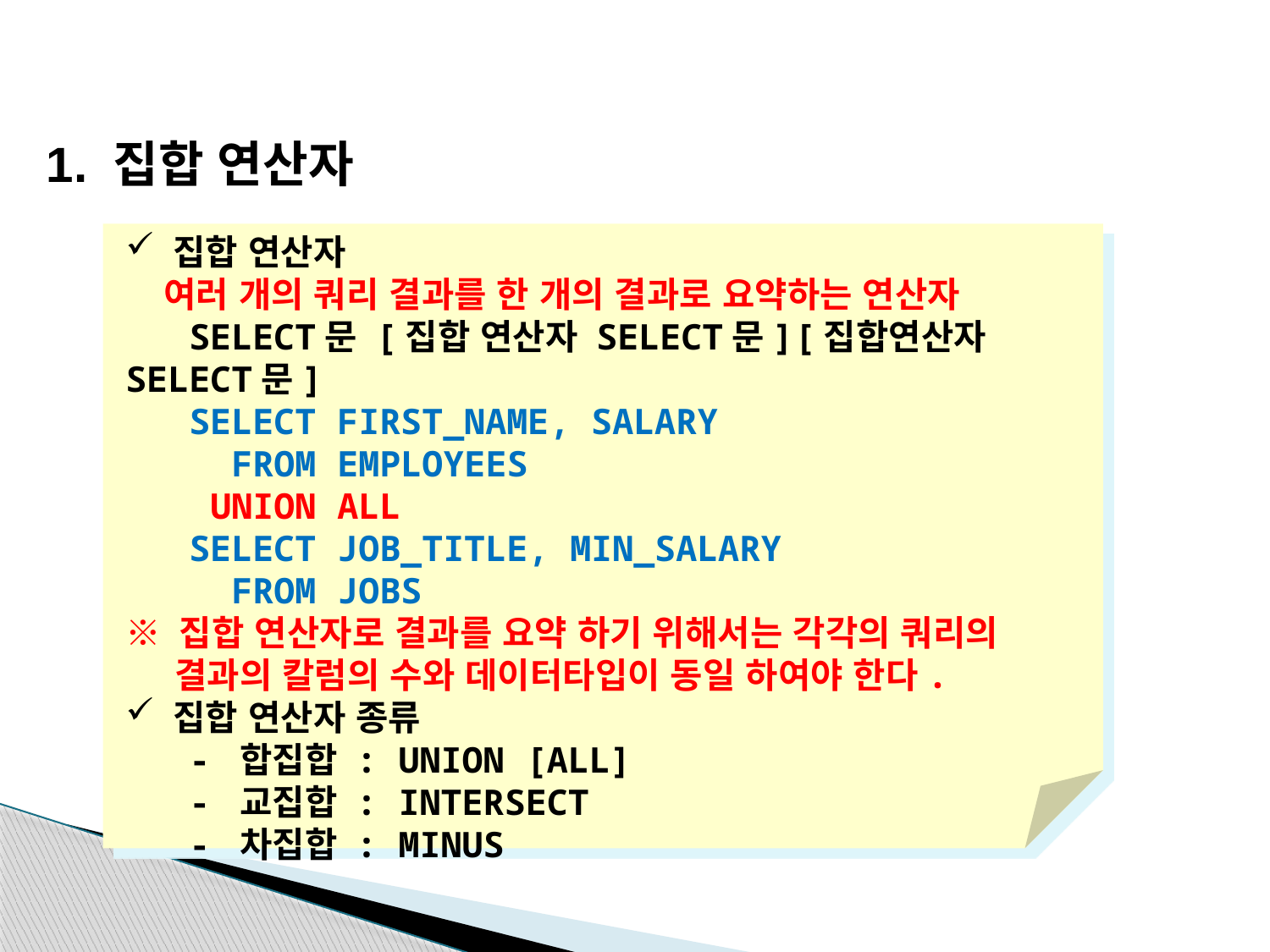

1. 집합 연산자
집합 연산자
   여러 개의 쿼리 결과를 한 개의 결과로 요약하는 연산자
   SELECT문 [집합 연산자 SELECT문][집합연산자 SELECT문]
   SELECT FIRST_NAME, SALARY
     FROM EMPLOYEES
    UNION ALL
   SELECT JOB_TITLE, MIN_SALARY
     FROM JOBS
※ 집합 연산자로 결과를 요약 하기 위해서는 각각의 쿼리의 결과의 칼럼의 수와 데이터타입이 동일 하여야 한다.
집합 연산자 종류
   - 합집합 : UNION [ALL]
   - 교집합 : INTERSECT
   - 차집합 : MINUS